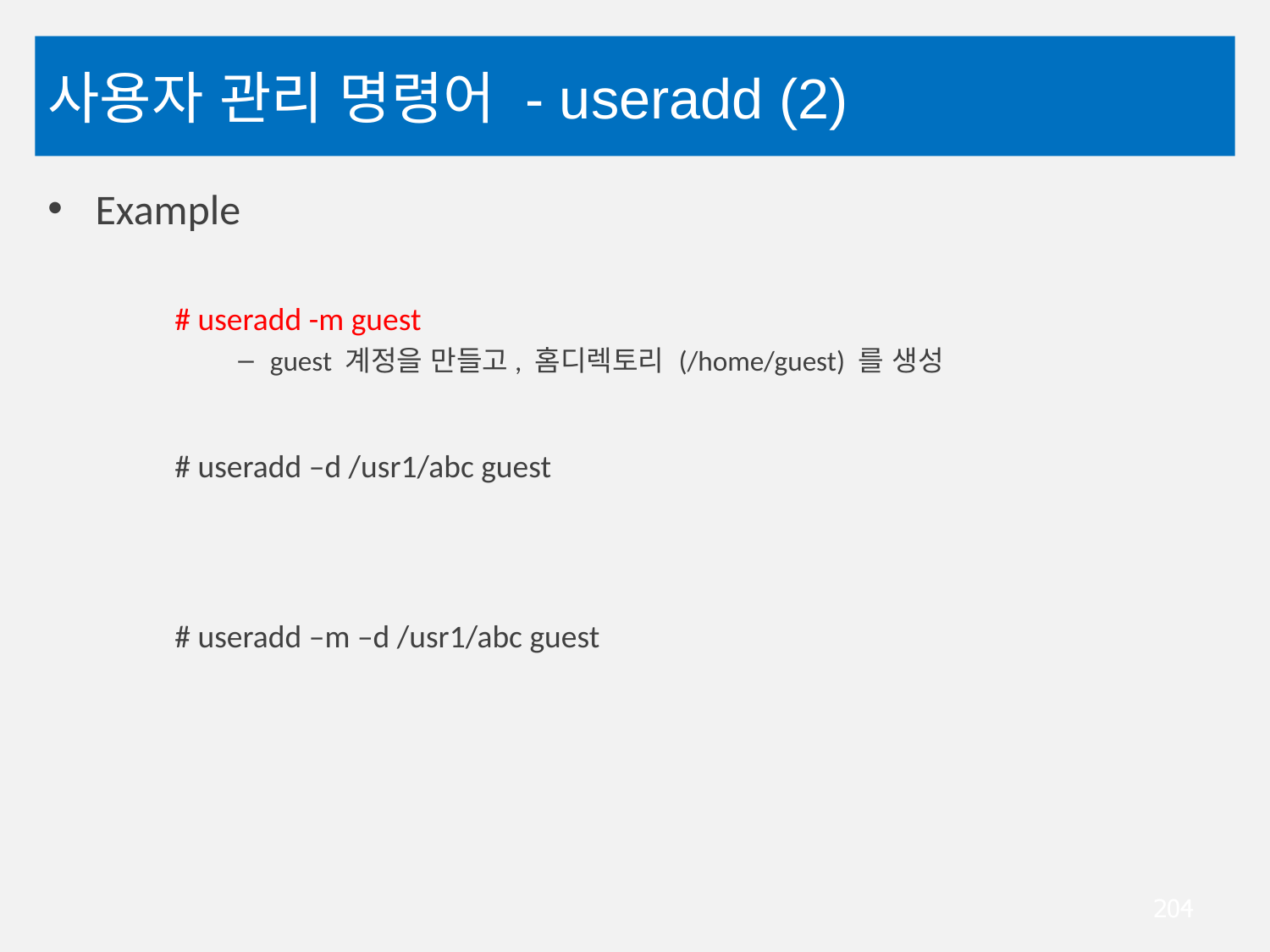

# 사용자 관리 명령어 - useradd (2)
Example

# useradd -m guest
guest 계정을 만들고, 홈디렉토리 (/home/guest) 를 생성

# useradd –d /usr1/abc guest

# useradd –m –d /usr1/abc guest

204